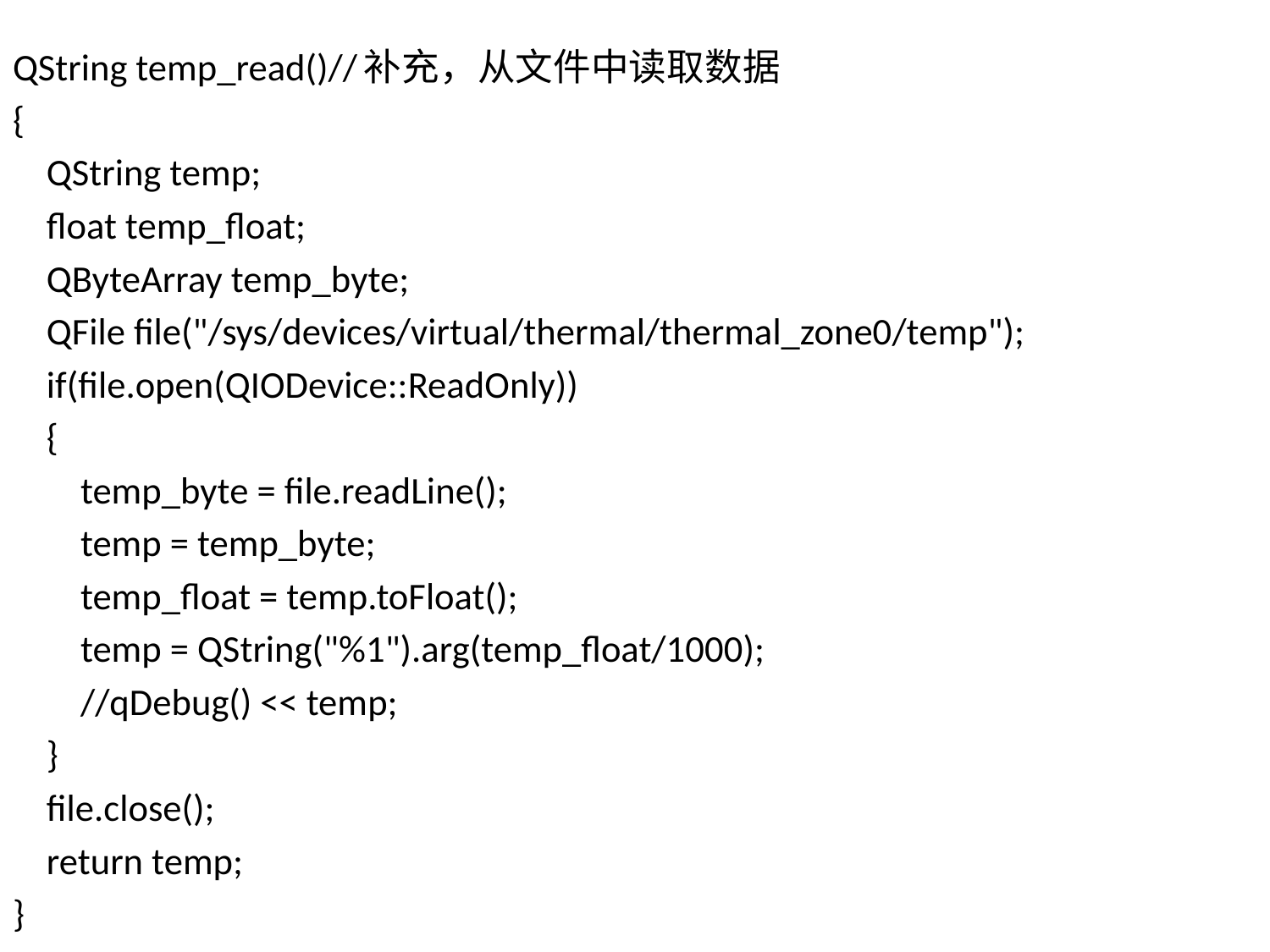

QString temp_read()//补充，从文件中读取数据
{
    QString temp;
    float temp_float;
    QByteArray temp_byte;
    QFile file("/sys/devices/virtual/thermal/thermal_zone0/temp");
    if(file.open(QIODevice::ReadOnly))
    {
        temp_byte = file.readLine();
        temp = temp_byte;
        temp_float = temp.toFloat();
        temp = QString("%1").arg(temp_float/1000);
        //qDebug() << temp;
    }
    file.close();
    return temp;
}